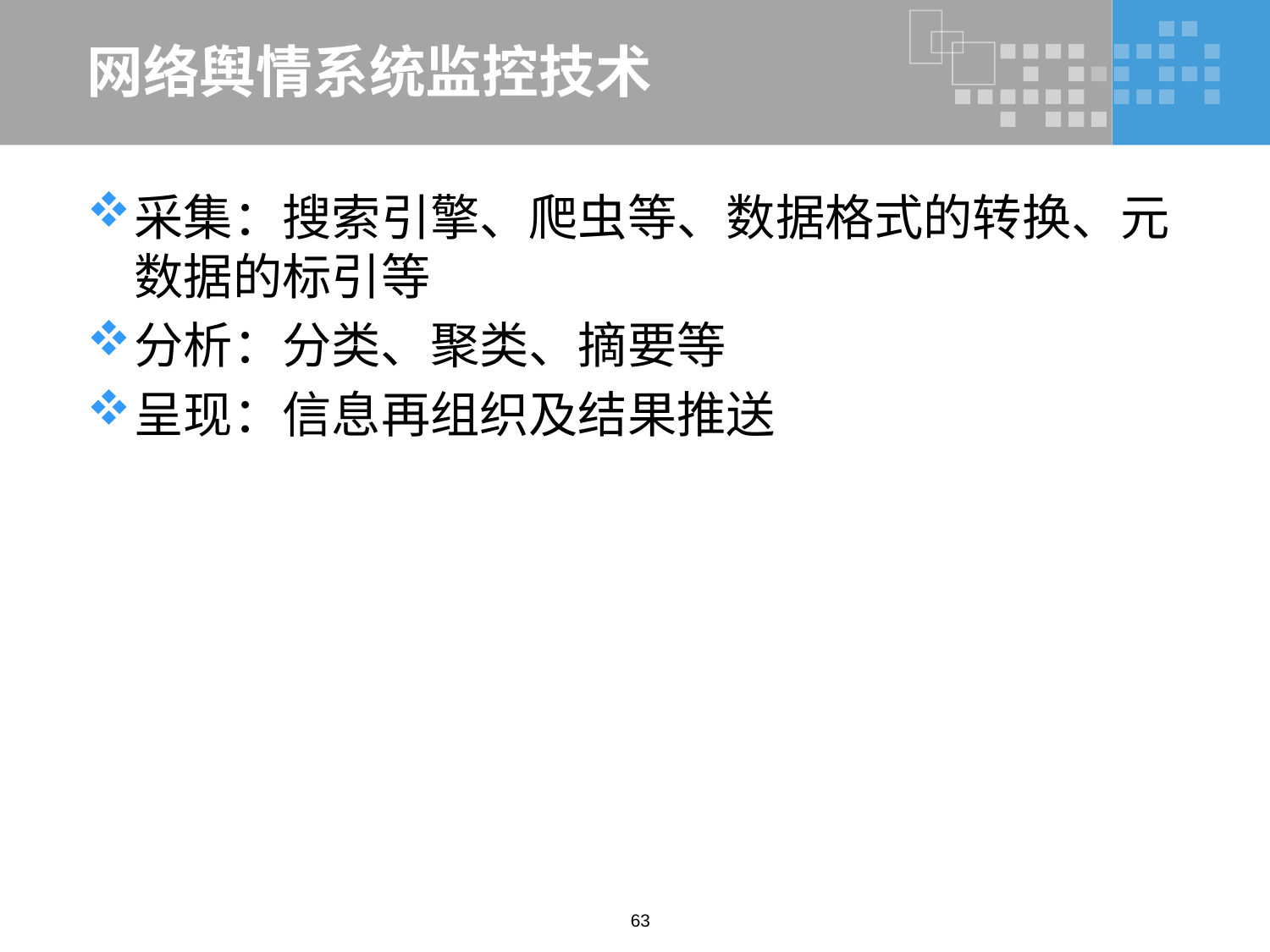

# 网络舆情系统监控技术
采集：搜索引擎、爬虫等、数据格式的转换、元数据的标引等
分析：分类、聚类、摘要等
呈现：信息再组织及结果推送

63